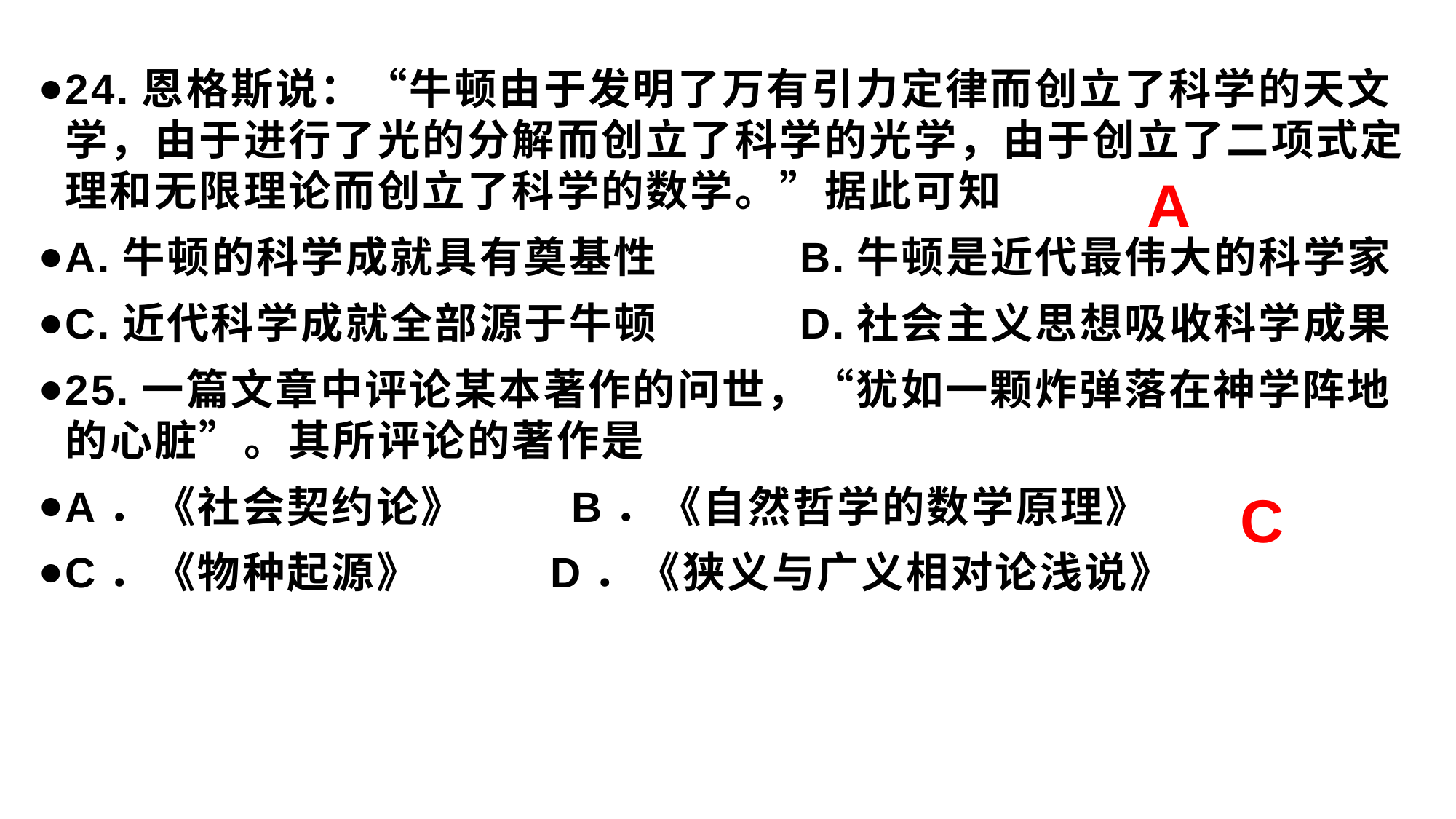

24.恩格斯说：“牛顿由于发明了万有引力定律而创立了科学的天文学，由于进行了光的分解而创立了科学的光学，由于创立了二项式定理和无限理论而创立了科学的数学。”据此可知
A.牛顿的科学成就具有奠基性           B.牛顿是近代最伟大的科学家
C.近代科学成就全部源于牛顿           D.社会主义思想吸收科学成果
25.一篇文章中评论某本著作的问世，“犹如一颗炸弹落在神学阵地的心脏”。其所评论的著作是
A．《社会契约论》        B．《自然哲学的数学原理》
C．《物种起源》          D．《狭义与广义相对论浅说》

A
C